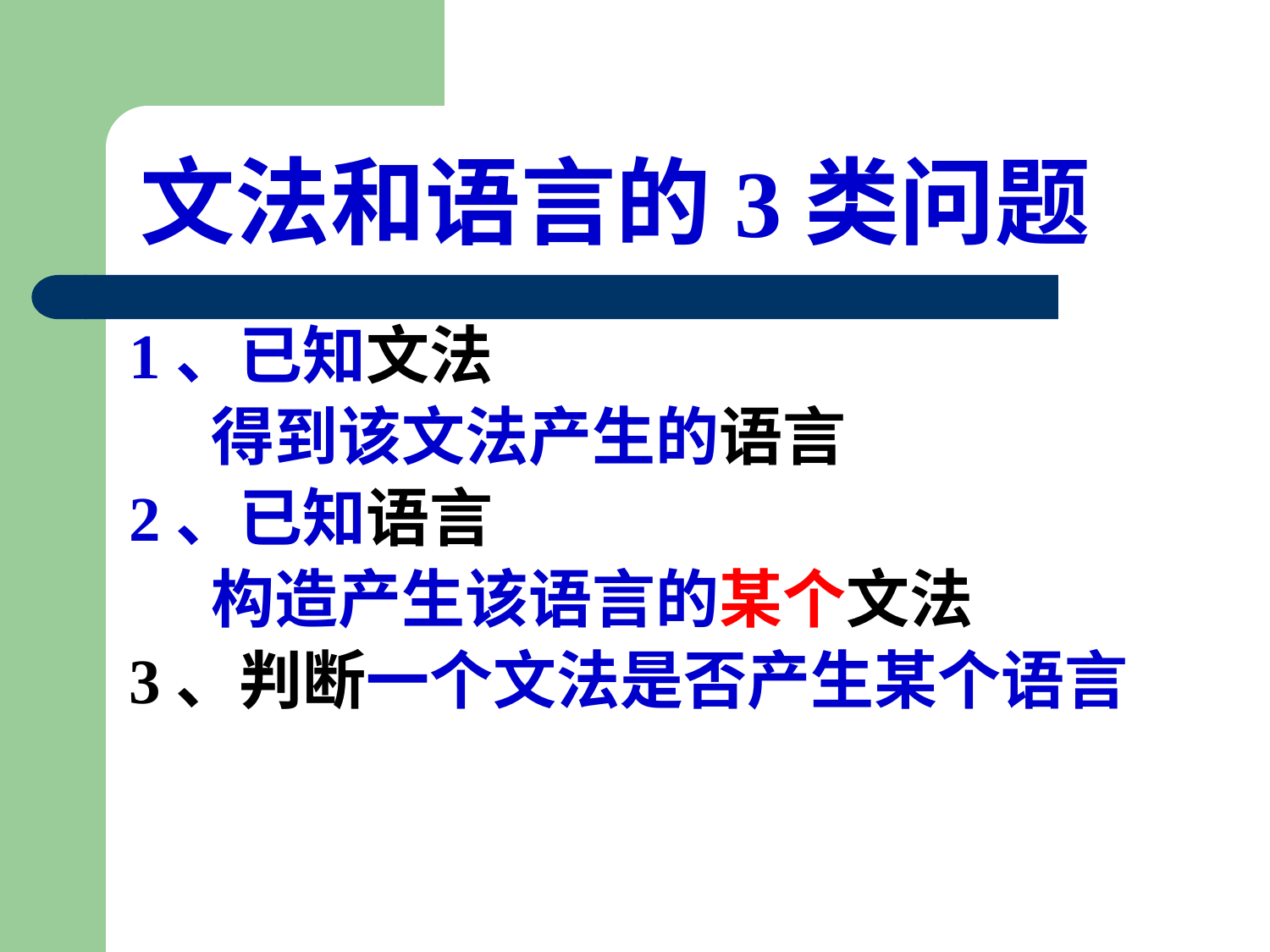

# 文法和语言的3类问题
   1、已知文法
        得到该文法产生的语言
   2、已知语言
        构造产生该语言的某个文法
   3、判断一个文法是否产生某个语言